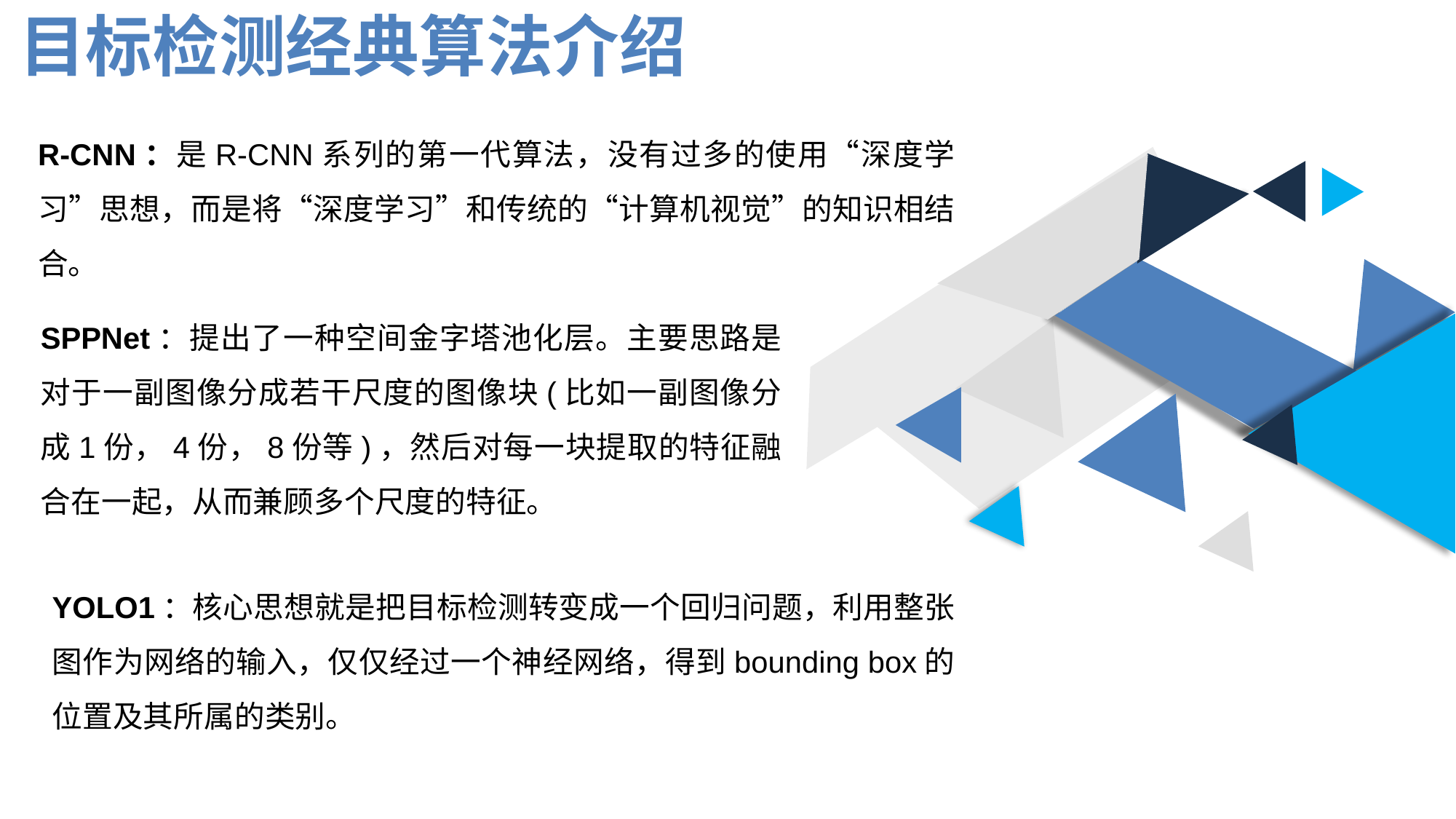

目标检测经典算法介绍
R-CNN：是R-CNN系列的第一代算法，没有过多的使用“深度学习”思想，而是将“深度学习”和传统的“计算机视觉”的知识相结合。

SPPNet：提出了一种空间金字塔池化层。主要思路是对于一副图像分成若干尺度的图像块(比如一副图像分成1份，4份，8份等)，然后对每一块提取的特征融合在一起，从而兼顾多个尺度的特征。

YOLO1：核心思想就是把目标检测转变成一个回归问题，利用整张图作为网络的输入，仅仅经过一个神经网络，得到bounding box的位置及其所属的类别。